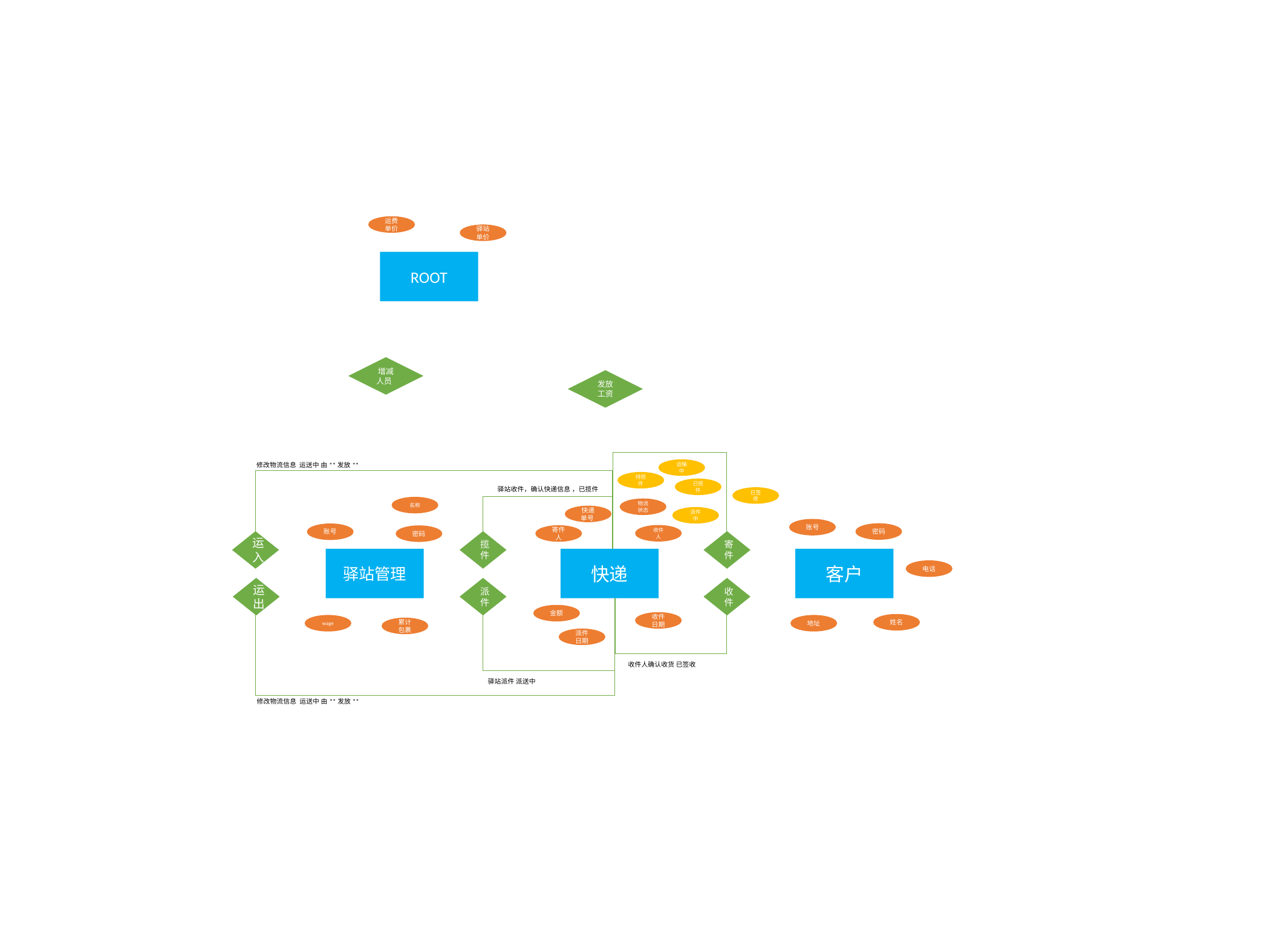

运费单价
驿站单价
ROOT
增减人员
发放工资
修改物流信息  运送中 由**发放**
运输中
待揽件
已揽件
驿站收件，确认快递信息 ，已揽件
已签收
名称
物流状态
快递单号
派件中
账号
密码
账号
收件人
寄件人
密码
运入
揽件
寄件
驿站管理
快递
客户
电话
运出
派件
收件
金额
收件日期
姓名
wage
地址
累计包裹
派件日期
收件人确认收货 已签收
驿站派件 派送中
修改物流信息  运送中 由**发放**